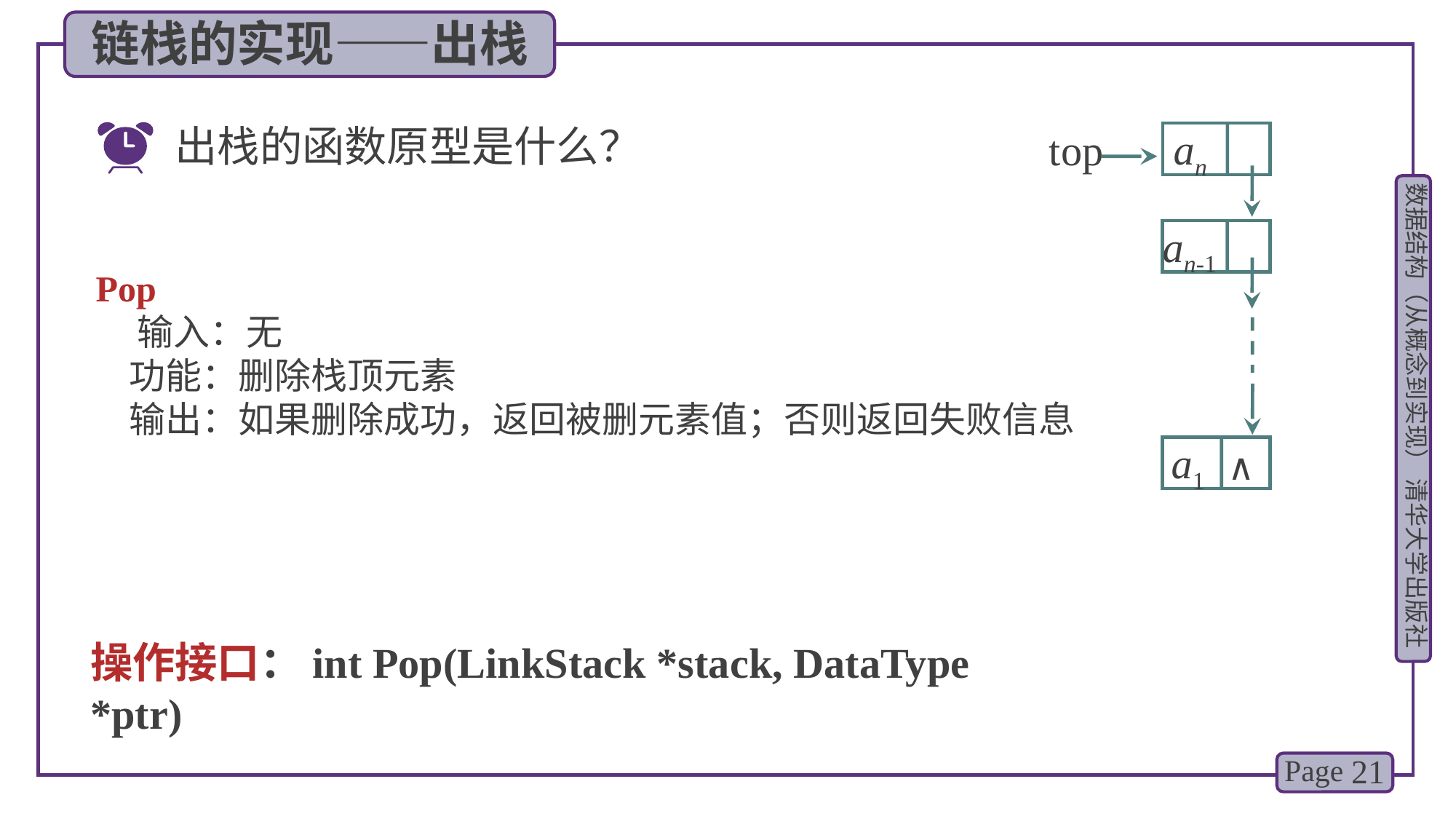

链栈的实现——出栈

出栈的函数原型是什么？

an

top

an-1

Pop
    输入：无
   功能：删除栈顶元素
   输出：如果删除成功，返回被删元素值；否则返回失败信息

a1

∧
操作接口：int Pop(LinkStack *stack, DataType *ptr)